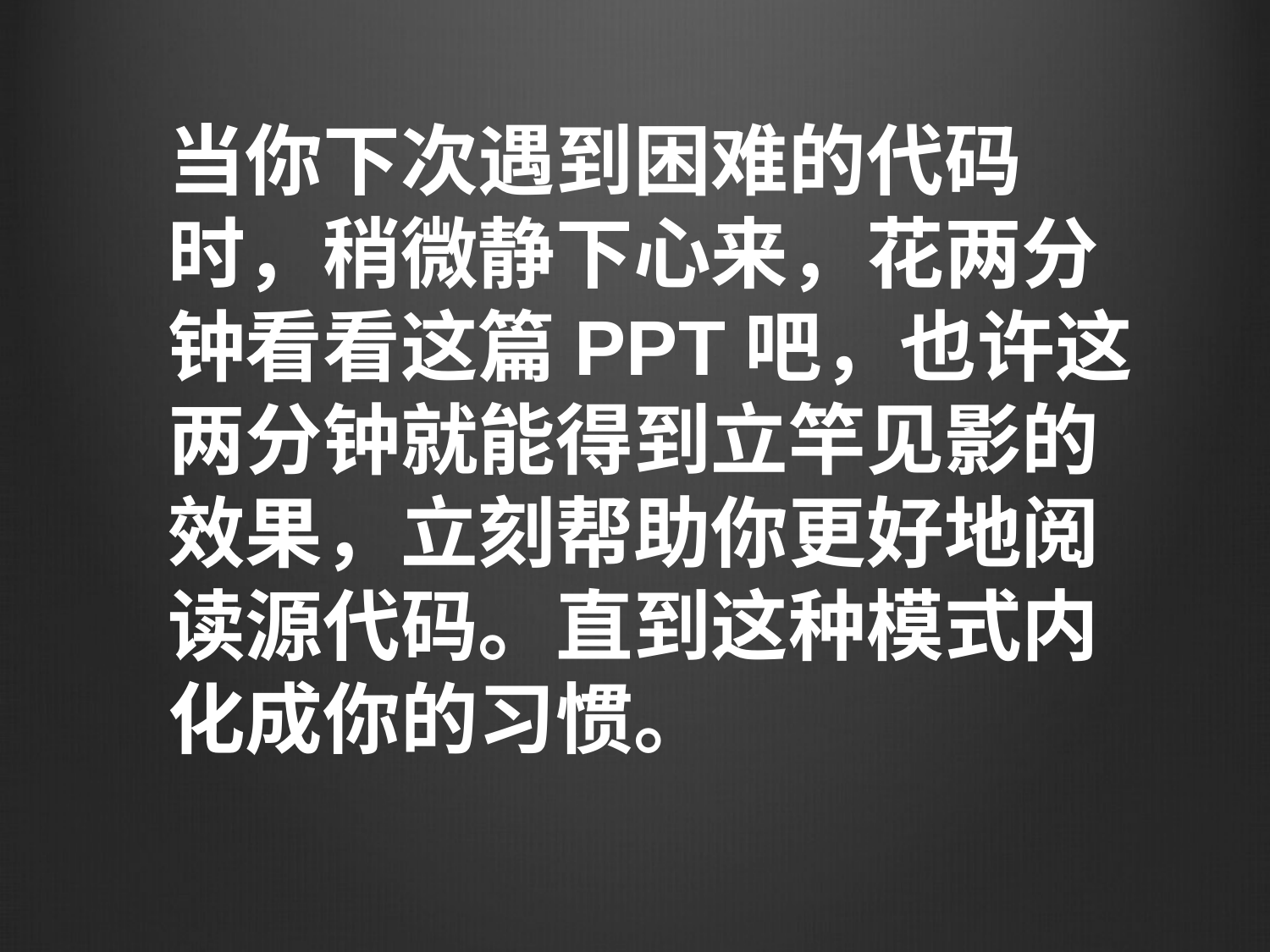

当你下次遇到困难的代码时，稍微静下心来，花两分钟看看这篇PPT吧，也许这两分钟就能得到立竿见影的效果，立刻帮助你更好地阅读源代码。直到这种模式内化成你的习惯。